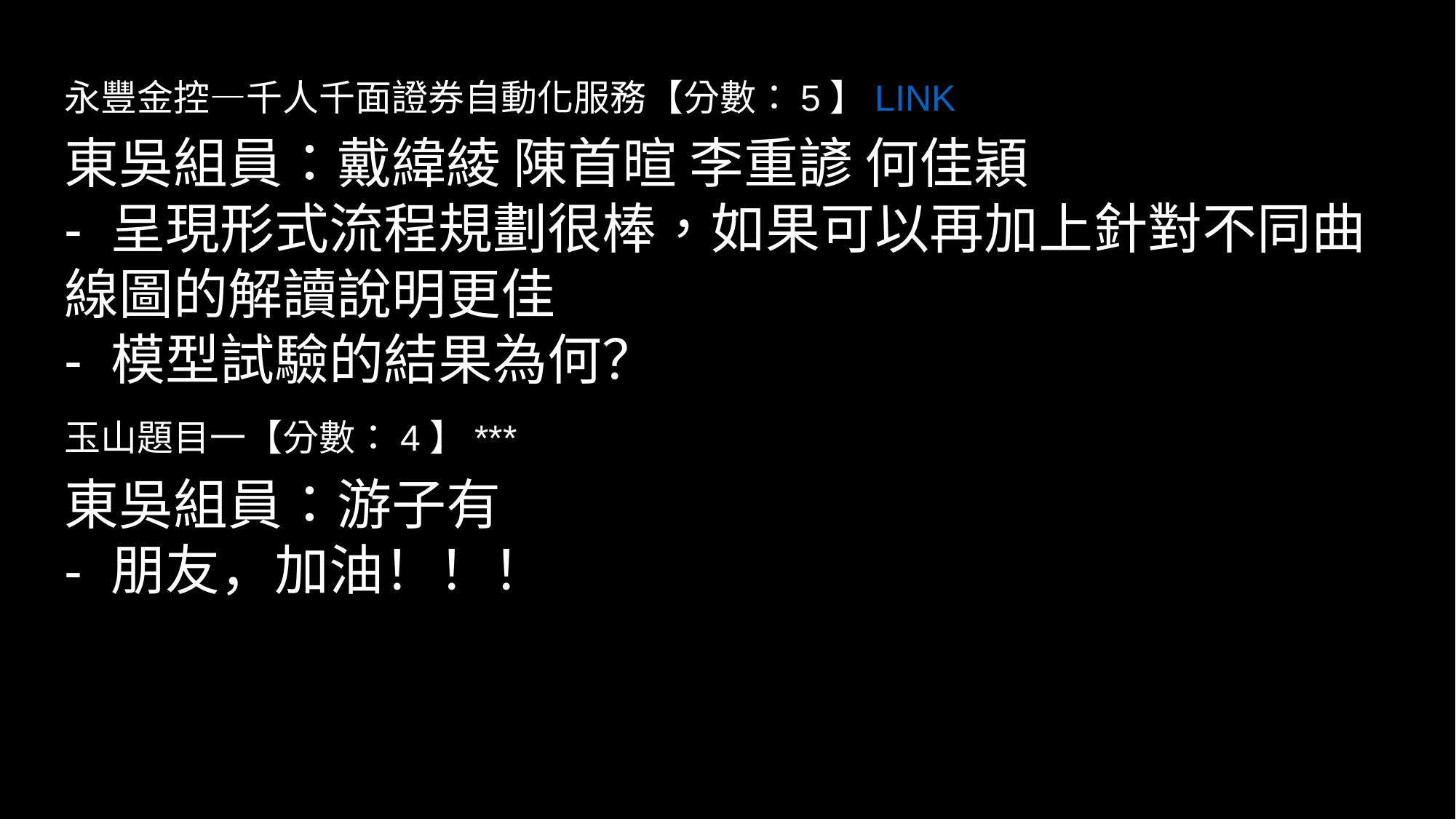

永豐金控—千人千面證券自動化服務【分數：5】LINK
東吳組員：戴緯綾 陳首暄 李重諺 何佳穎
- 呈現形式流程規劃很棒，如果可以再加上針對不同曲線圖的解讀說明更佳
- 模型試驗的結果為何？
玉山題目一【分數：4】***
東吳組員：游子有
- 朋友，加油！！！